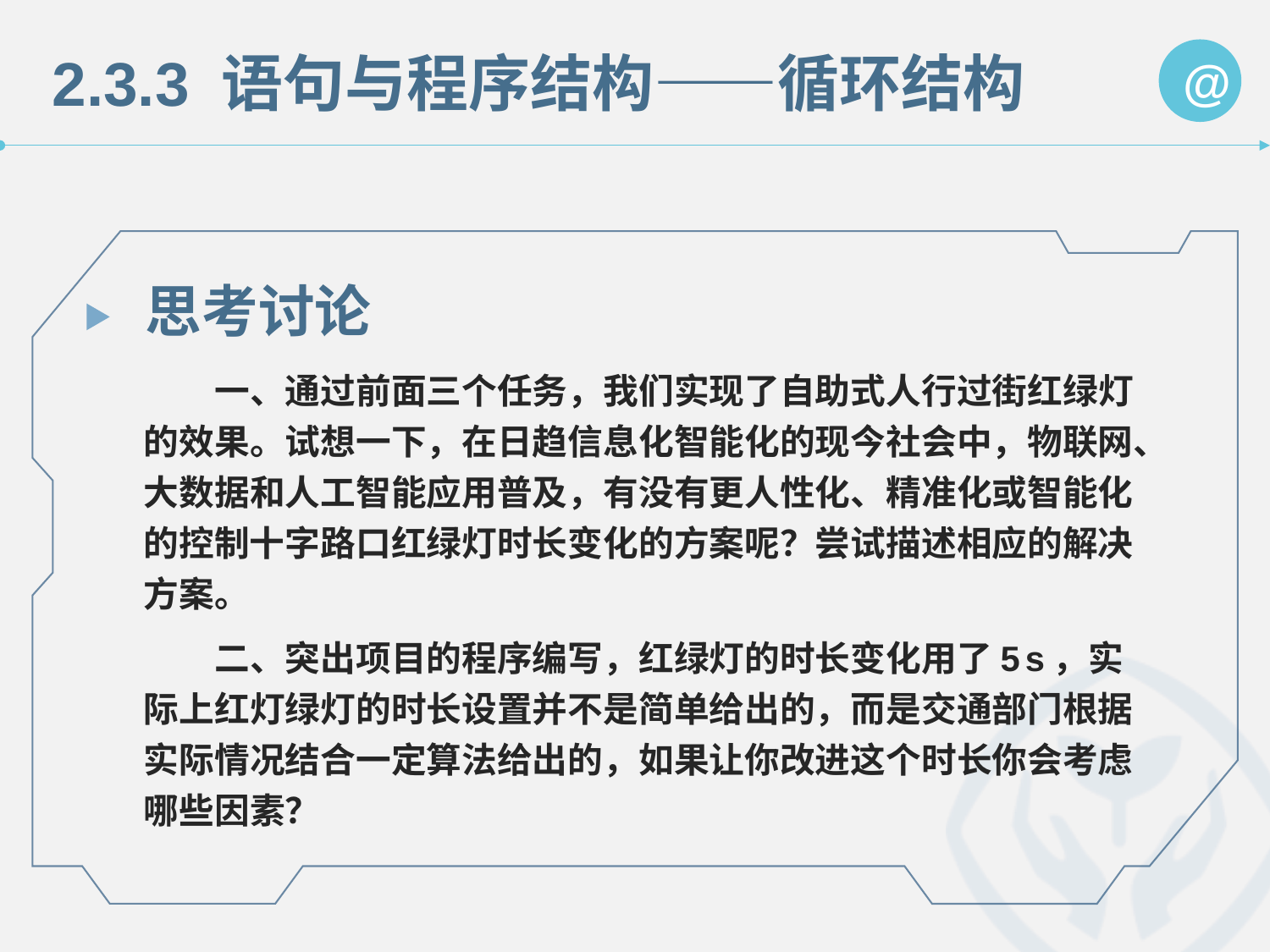

2.3.3 语句与程序结构——循环结构

思考讨论

　　一、通过前面三个任务，我们实现了自助式人行过街红绿灯的效果。试想一下，在日趋信息化智能化的现今社会中，物联网、大数据和人工智能应用普及，有没有更人性化、精准化或智能化的控制十字路口红绿灯时长变化的方案呢？尝试描述相应的解决方案。
　　二、突出项目的程序编写，红绿灯的时长变化用了5 s，实际上红灯绿灯的时长设置并不是简单给出的，而是交通部门根据实际情况结合一定算法给出的，如果让你改进这个时长你会考虑哪些因素？